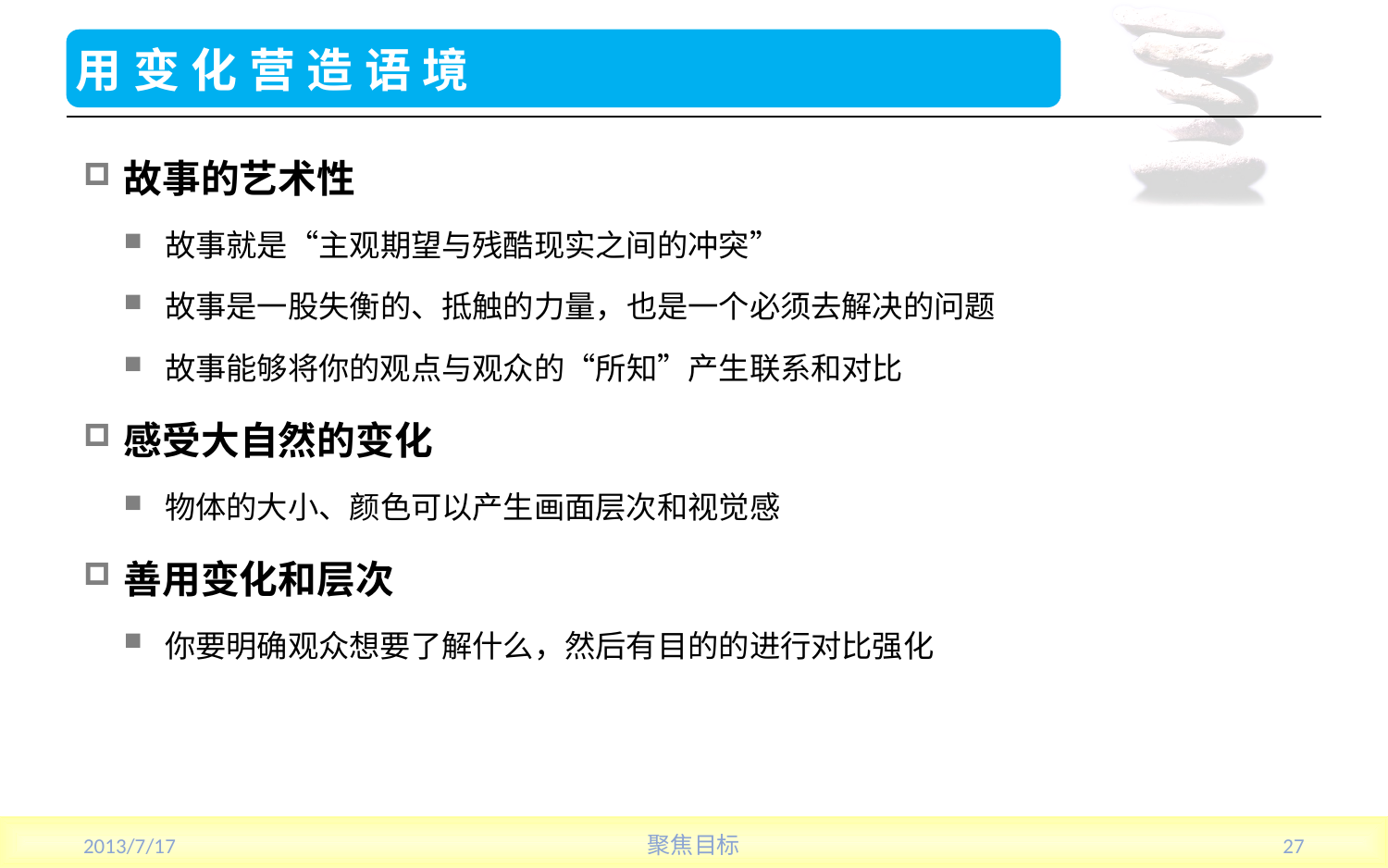

# 用变化营造语境
故事的艺术性
故事就是“主观期望与残酷现实之间的冲突”
故事是一股失衡的、抵触的力量，也是一个必须去解决的问题
故事能够将你的观点与观众的“所知”产生联系和对比
感受大自然的变化
物体的大小、颜色可以产生画面层次和视觉感
善用变化和层次
你要明确观众想要了解什么，然后有目的的进行对比强化

2013/7/17
聚焦目标
27